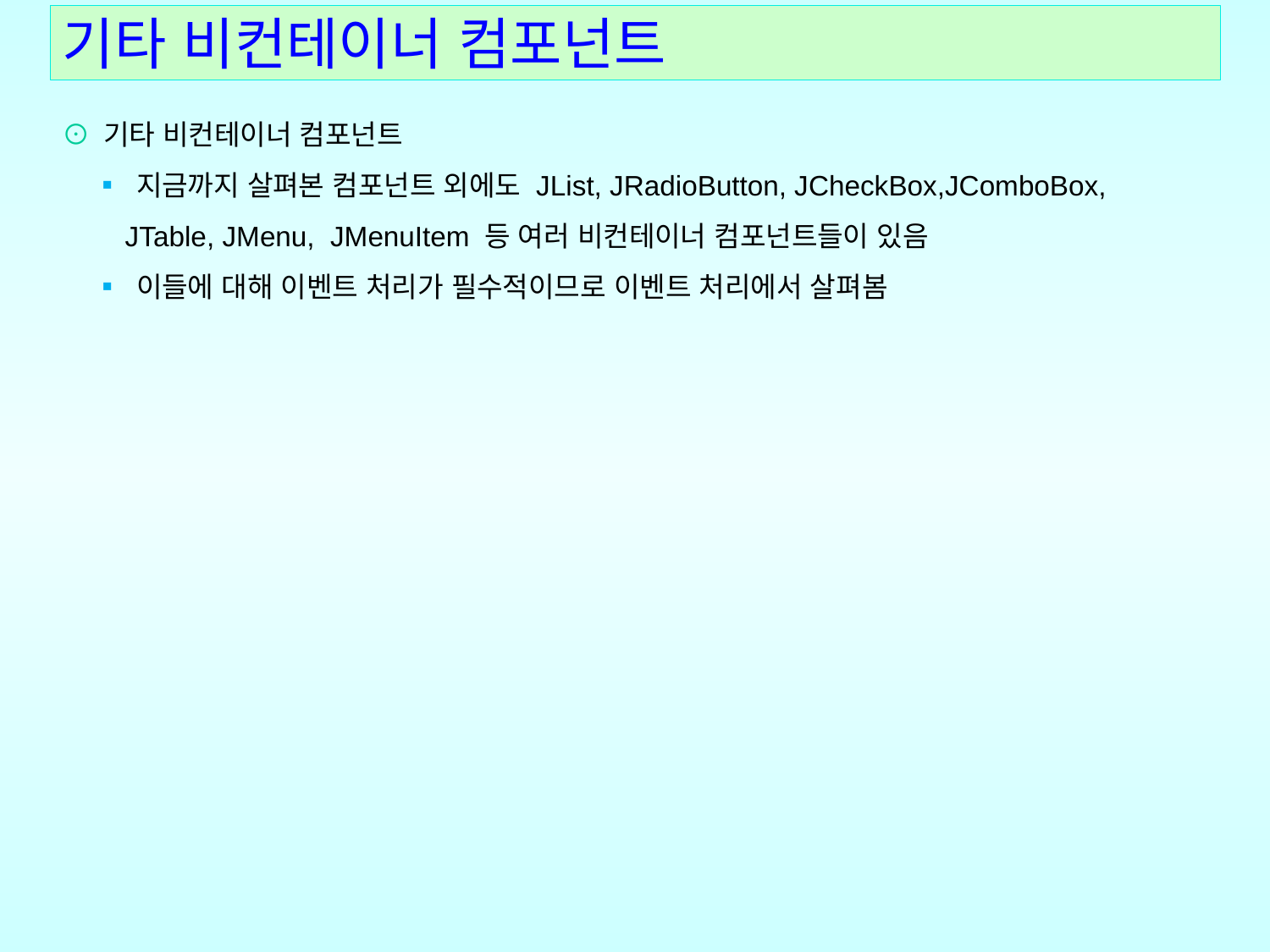

# 기타 비컨테이너 컴포넌트
⊙ 기타 비컨테이너 컴포넌트
    ▪ 지금까지 살펴본 컴포넌트 외에도 JList, JRadioButton, JCheckBox,JComboBox,
        JTable, JMenu,  JMenuItem 등 여러 비컨테이너 컴포넌트들이 있음
    ▪ 이들에 대해 이벤트 처리가 필수적이므로 이벤트 처리에서 살펴봄